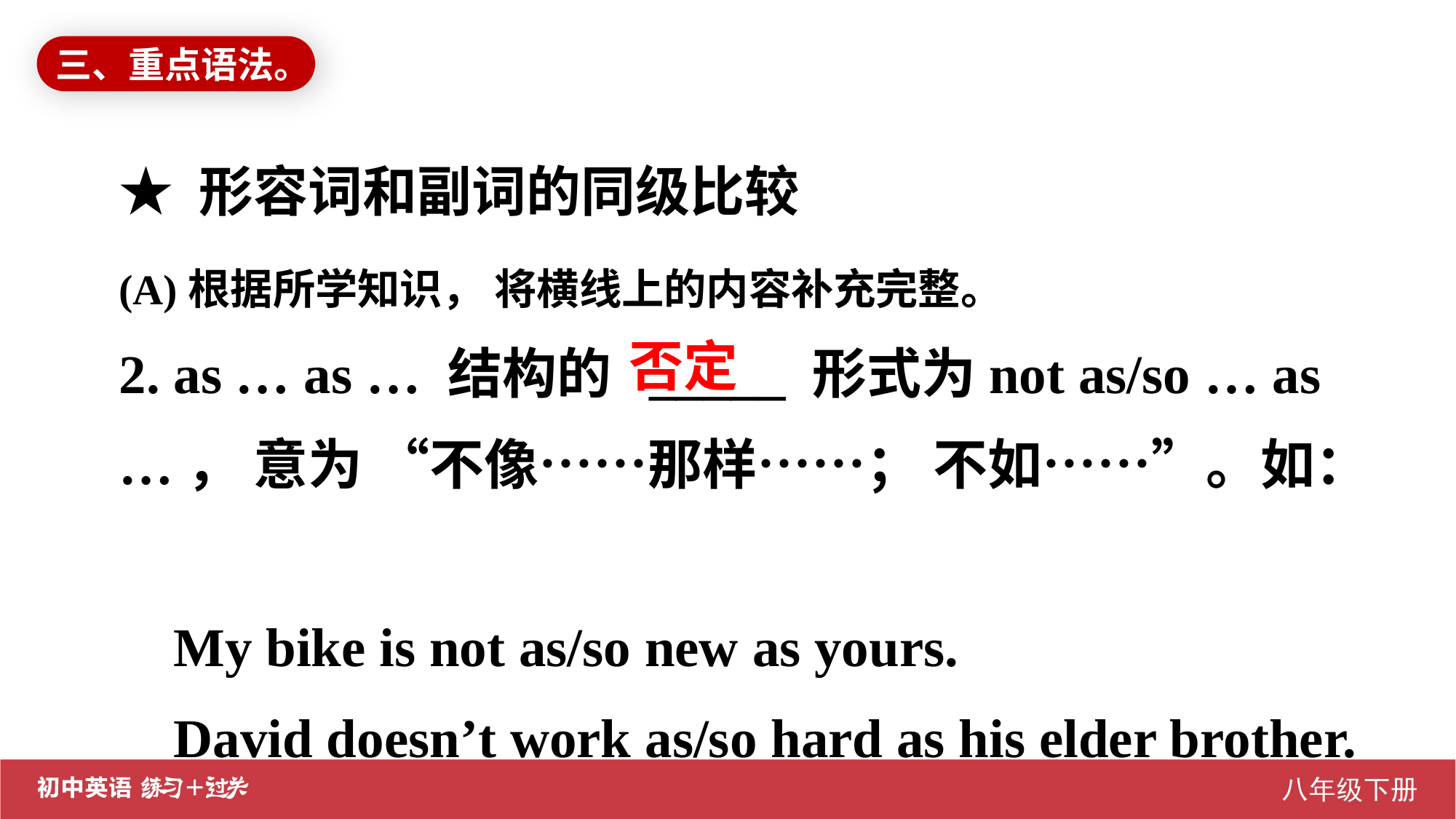

三、重点语法。
★ 形容词和副词的同级比较
(A)根据所学知识， 将横线上的内容补充完整。
2. as … as … 结构的  _____ 形式为not as/so … as …， 意为 “不像……那样……； 不如……”。如：
My bike is not as/so new as yours.
David doesn’t work as/so hard as his elder brother.
否定